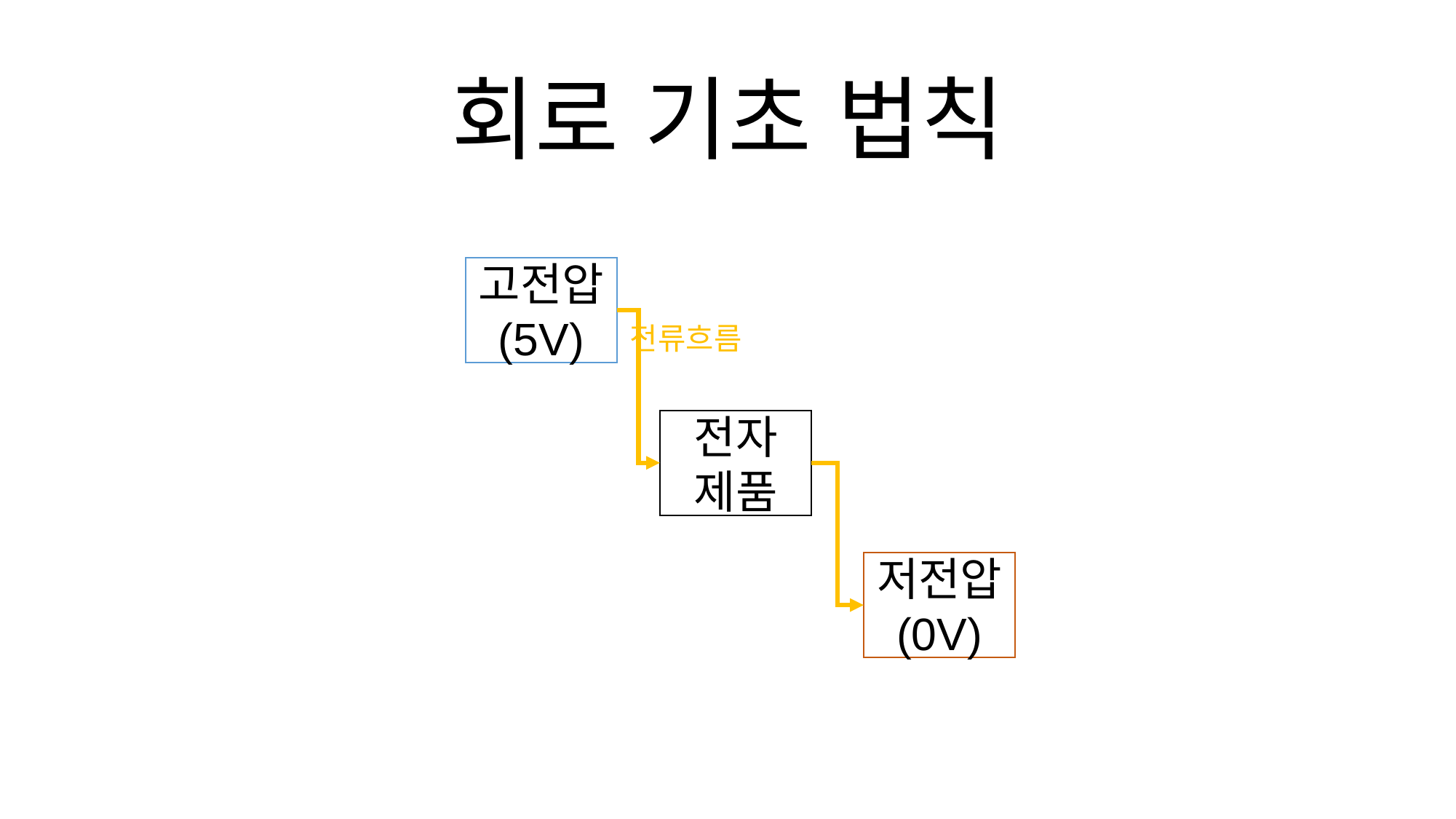

회로 기초 법칙
고전압
(5V)
전류흐름
전자
제품
저전압
(0V)